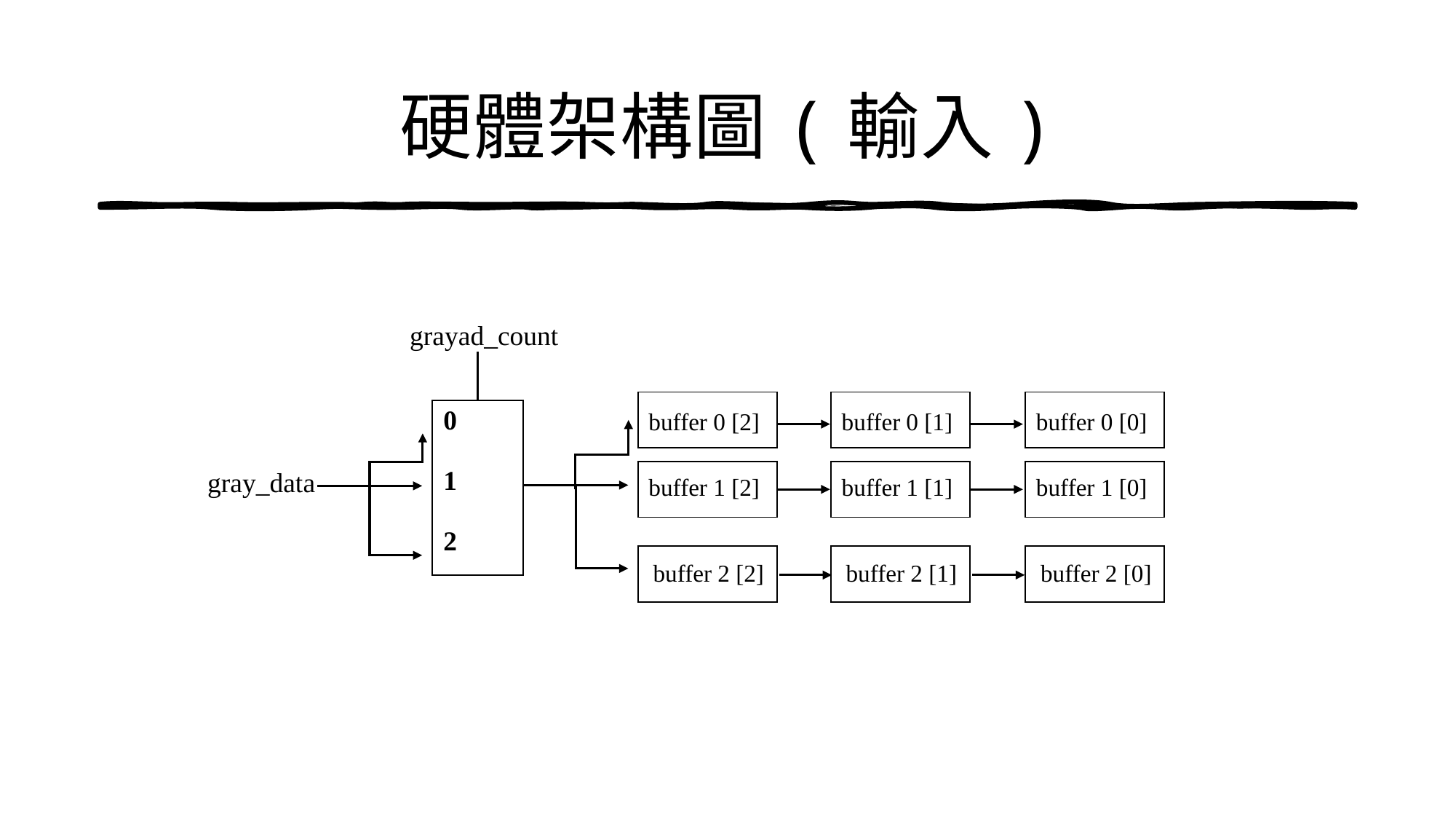

# 硬體架構圖(輸入)
grayad_count
|  |
| --- |
|  |
| --- |
|  |
| --- |
| 0 1 2 |
| --- |
buffer 0 [2]
buffer 0 [1]
buffer 0 [0]
gray_data
|  |
| --- |
|  |
| --- |
|  |
| --- |
buffer 1 [2]
buffer 1 [1]
buffer 1 [0]
|  |
| --- |
|  |
| --- |
|  |
| --- |
buffer 2 [2]
buffer 2 [1]
buffer 2 [0]